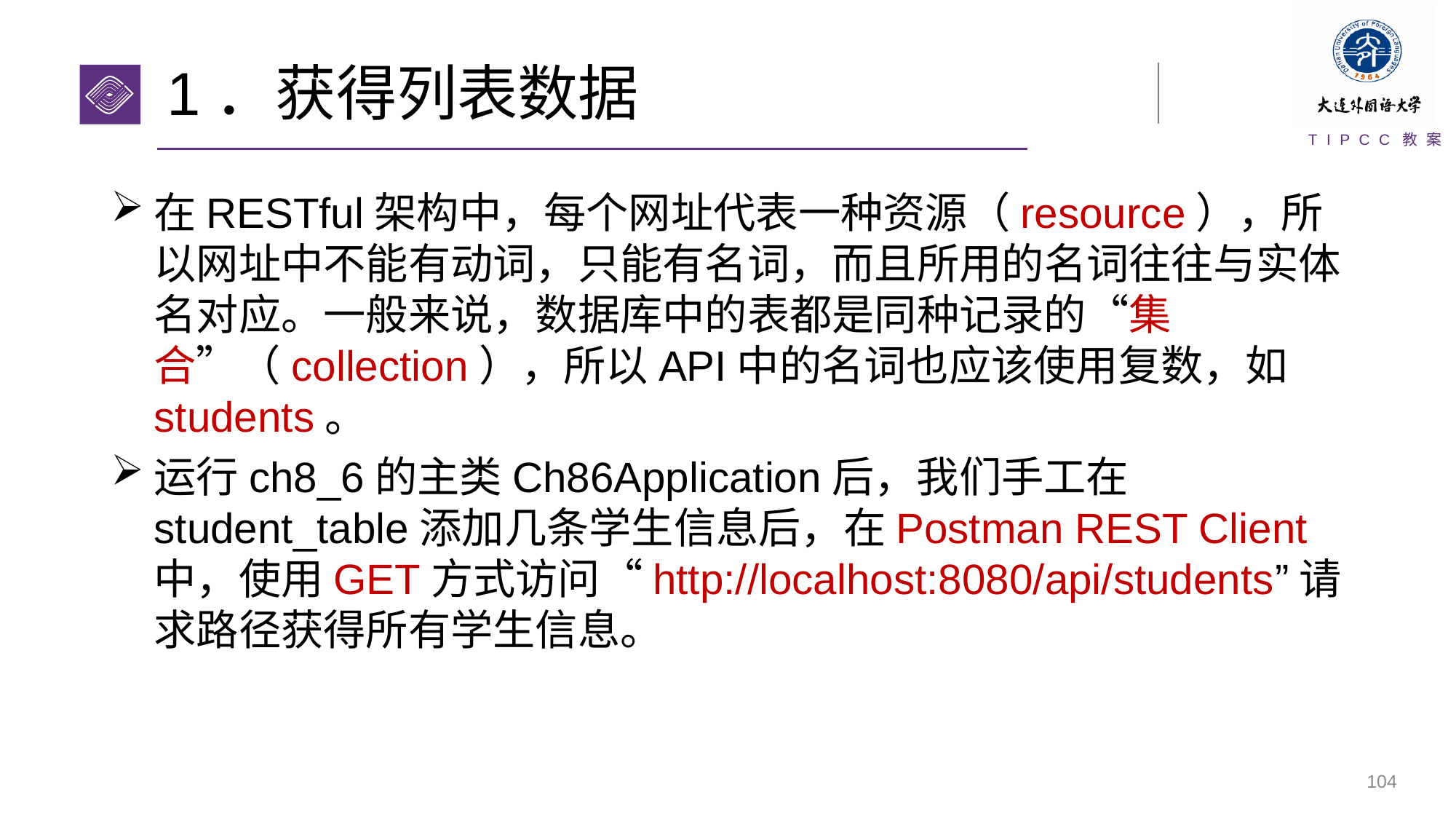

# 1．获得列表数据
在RESTful架构中，每个网址代表一种资源（resource），所以网址中不能有动词，只能有名词，而且所用的名词往往与实体名对应。一般来说，数据库中的表都是同种记录的“集合”（collection），所以API中的名词也应该使用复数，如students。
运行ch8_6的主类Ch86Application后，我们手工在student_table添加几条学生信息后，在Postman REST Client中，使用GET方式访问“http://localhost:8080/api/students”请求路径获得所有学生信息。
104